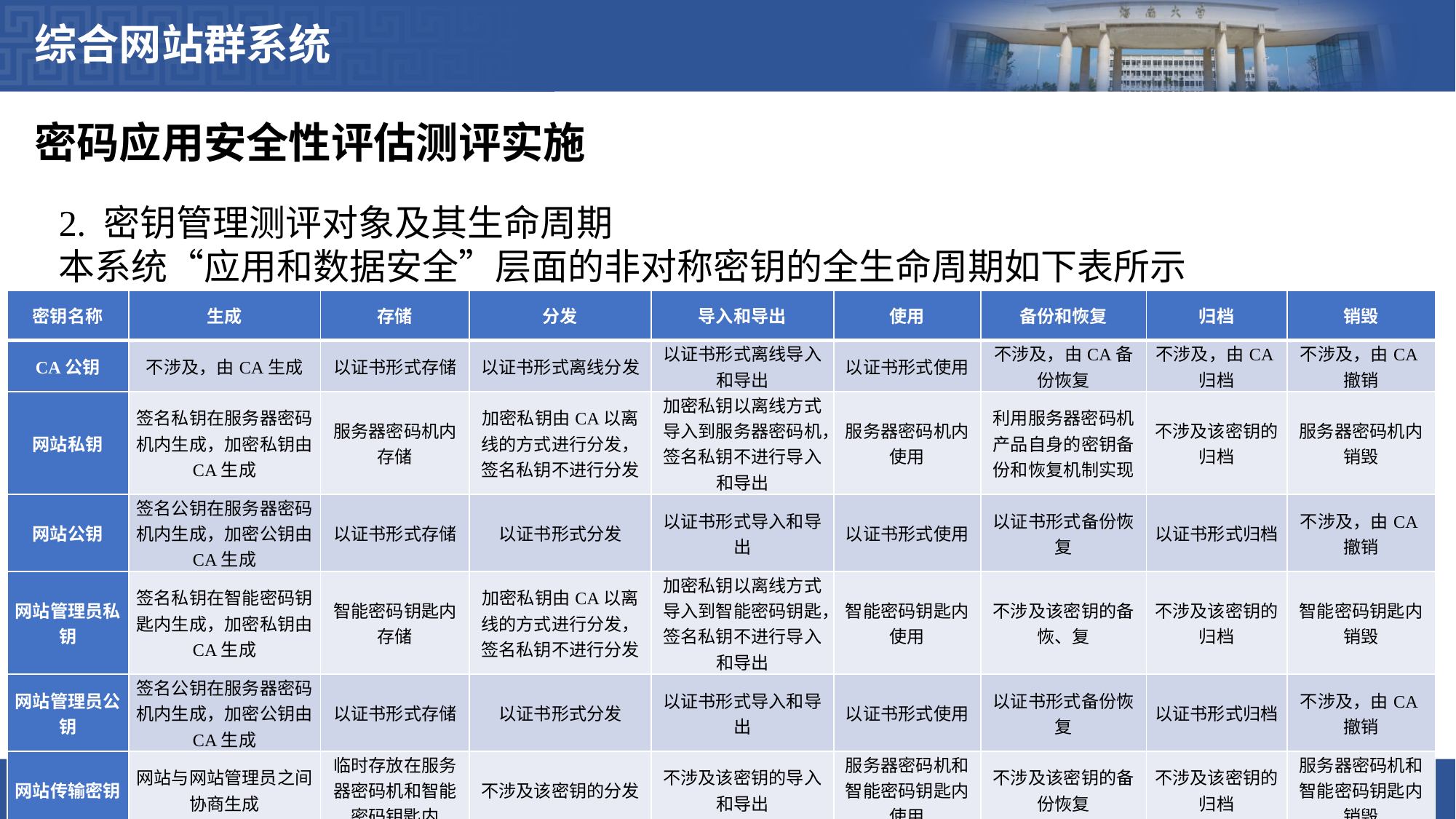

综合网站群系统
密码应用安全性评估测评实施
2. 密钥管理测评对象及其生命周期
本系统“应用和数据安全”层面的非对称密钥的全生命周期如下表所示
| 密钥名称 | 生成 | 存储 | 分发 | 导入和导出 | 使用 | 备份和恢复 | 归档 | 销毁 |
| --- | --- | --- | --- | --- | --- | --- | --- | --- |
| CA公钥 | 不涉及，由CA生成 | 以证书形式存储 | 以证书形式离线分发 | 以证书形式离线导入和导出 | 以证书形式使用 | 不涉及，由CA备份恢复 | 不涉及，由CA归档 | 不涉及，由CA撤销 |
| 网站私钥 | 签名私钥在服务器密码机内生成，加密私钥由 CA生成 | 服务器密码机内存储 | 加密私钥由CA以离线的方式进行分发，签名私钥不进行分发 | 加密私钥以离线方式导入到服务器密码机，签名私钥不进行导入和导出 | 服务器密码机内使用 | 利用服务器密码机产品自身的密钥备份和恢复机制实现 | 不涉及该密钥的归档 | 服务器密码机内销毁 |
| 网站公钥 | 签名公钥在服务器密码机内生成，加密公钥由 CA生成 | 以证书形式存储 | 以证书形式分发 | 以证书形式导入和导出 | 以证书形式使用 | 以证书形式备份恢复 | 以证书形式归档 | 不涉及，由CA撤销 |
| 网站管理员私钥 | 签名私钥在智能密码钥匙内生成，加密私钥由 CA生成 | 智能密码钥匙内存储 | 加密私钥由CA以离线的方式进行分发，签名私钥不进行分发 | 加密私钥以离线方式导入到智能密码钥匙，签名私钥不进行导入和导出 | 智能密码钥匙内使用 | 不涉及该密钥的备恢、复 | 不涉及该密钥的归档 | 智能密码钥匙内销毁 |
| 网站管理员公钥 | 签名公钥在服务器密码机内生成，加密公钥由 CA生成 | 以证书形式存储 | 以证书形式分发 | 以证书形式导入和导出 | 以证书形式使用 | 以证书形式备份恢复 | 以证书形式归档 | 不涉及，由CA撤销 |
| 网站传输密钥 | 网站与网站管理员之间协商生成 | 临时存放在服务器密码机和智能密码钥匙内 | 不涉及该密钥的分发 | 不涉及该密钥的导入和导出 | 服务器密码机和智能密码钥匙内使用 | 不涉及该密钥的备份恢复 | 不涉及该密钥的归档 | 服务器密码机和智能密码钥匙内销毁 |
10